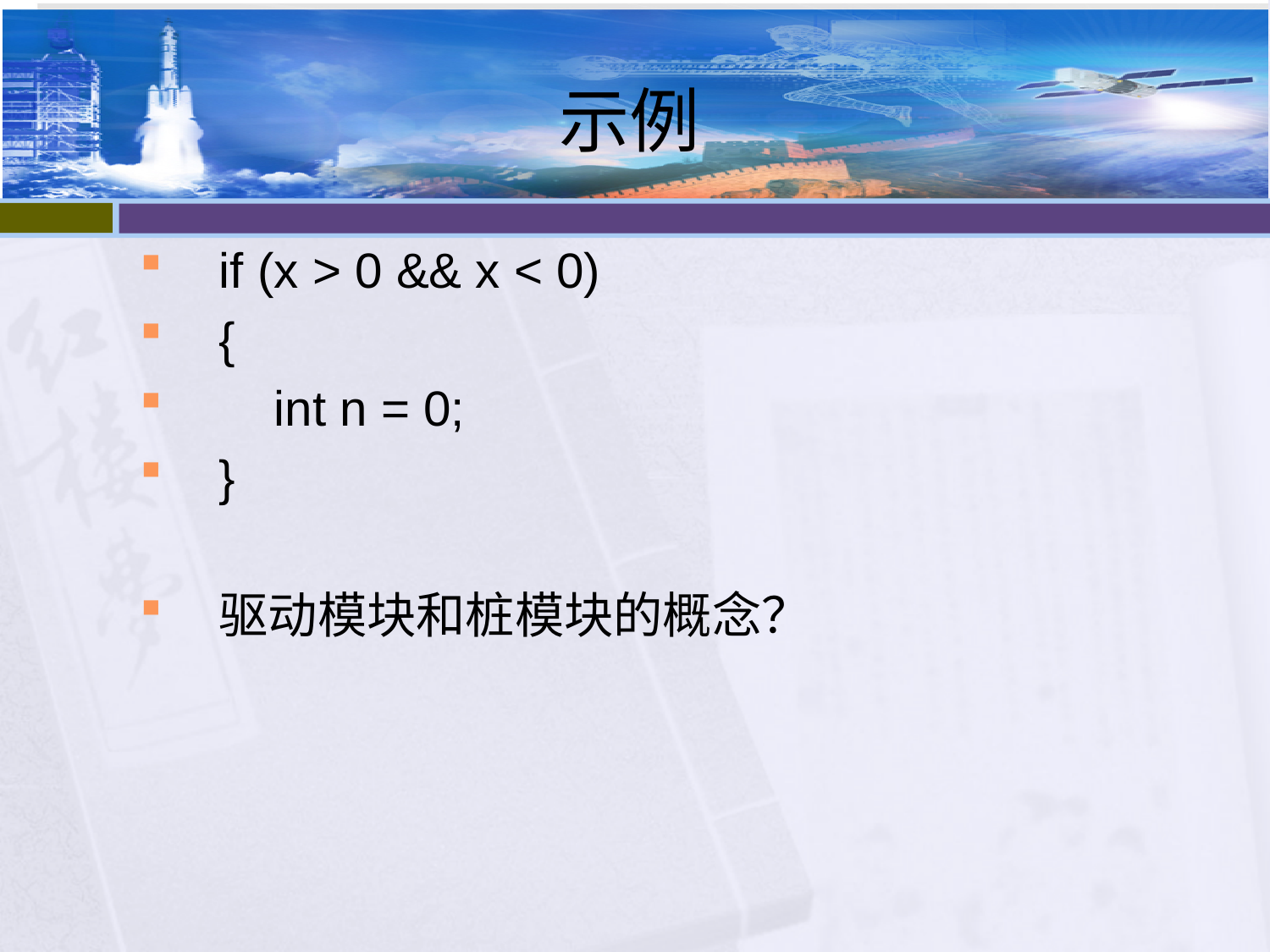

# 示例

if (x > 0 && x < 0)
{
    int n = 0;
}

驱动模块和桩模块的概念？